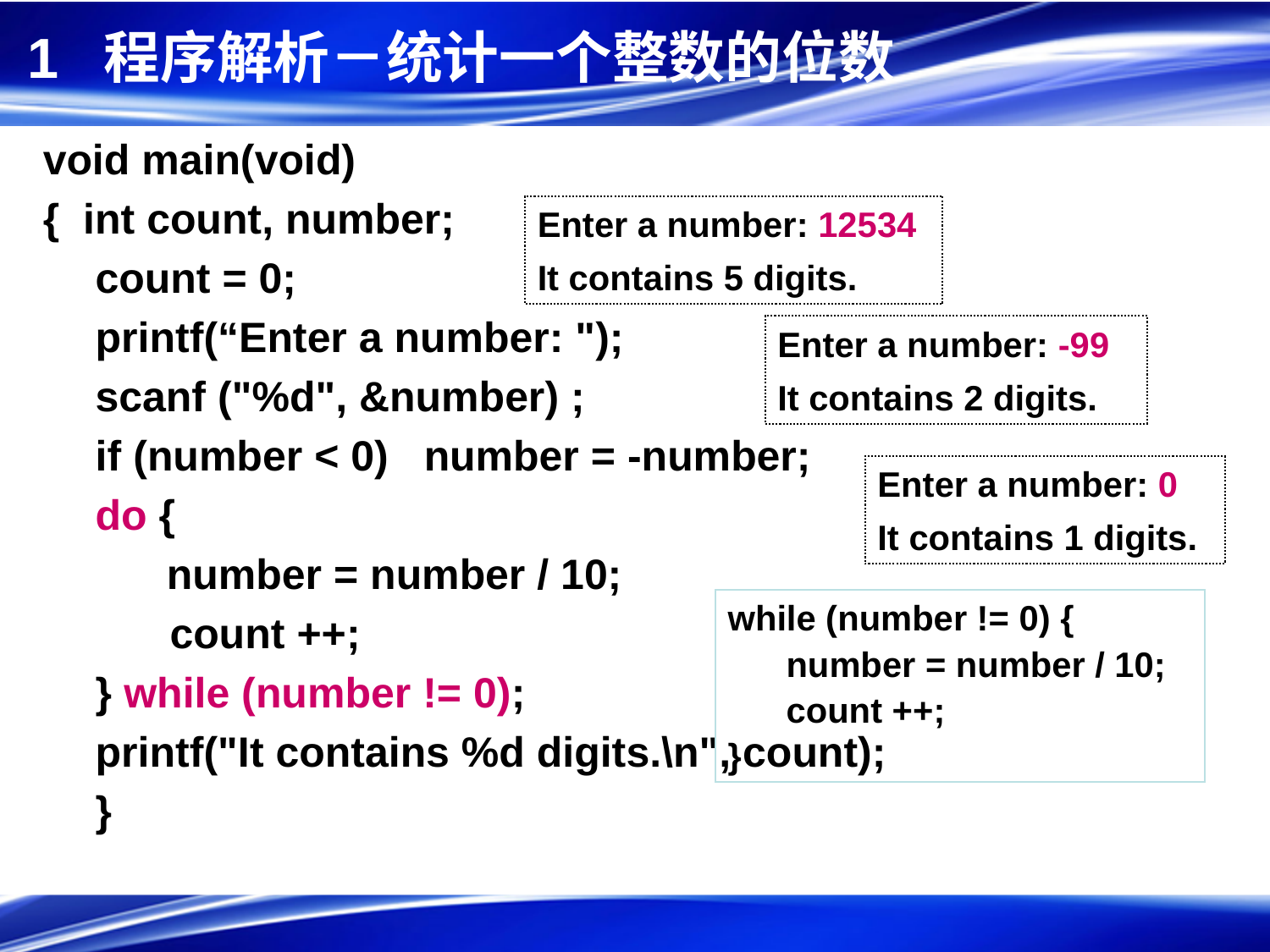

# 1  程序解析－统计一个整数的位数
void main(void)
{  int count, number;
count = 0;
printf(“Enter a number: ");
scanf ("%d", &number) ;
if (number < 0)   number = -number;
do {
      number = number / 10;
    	  count ++;
} while (number != 0);
printf("It contains %d digits.\n", count);
}
Enter a number: 12534
It contains 5 digits.
Enter a number: -99
It contains 2 digits.
Enter a number: 0
It contains 1 digits.
while (number != 0) {
      number = number / 10;
      count ++;
}